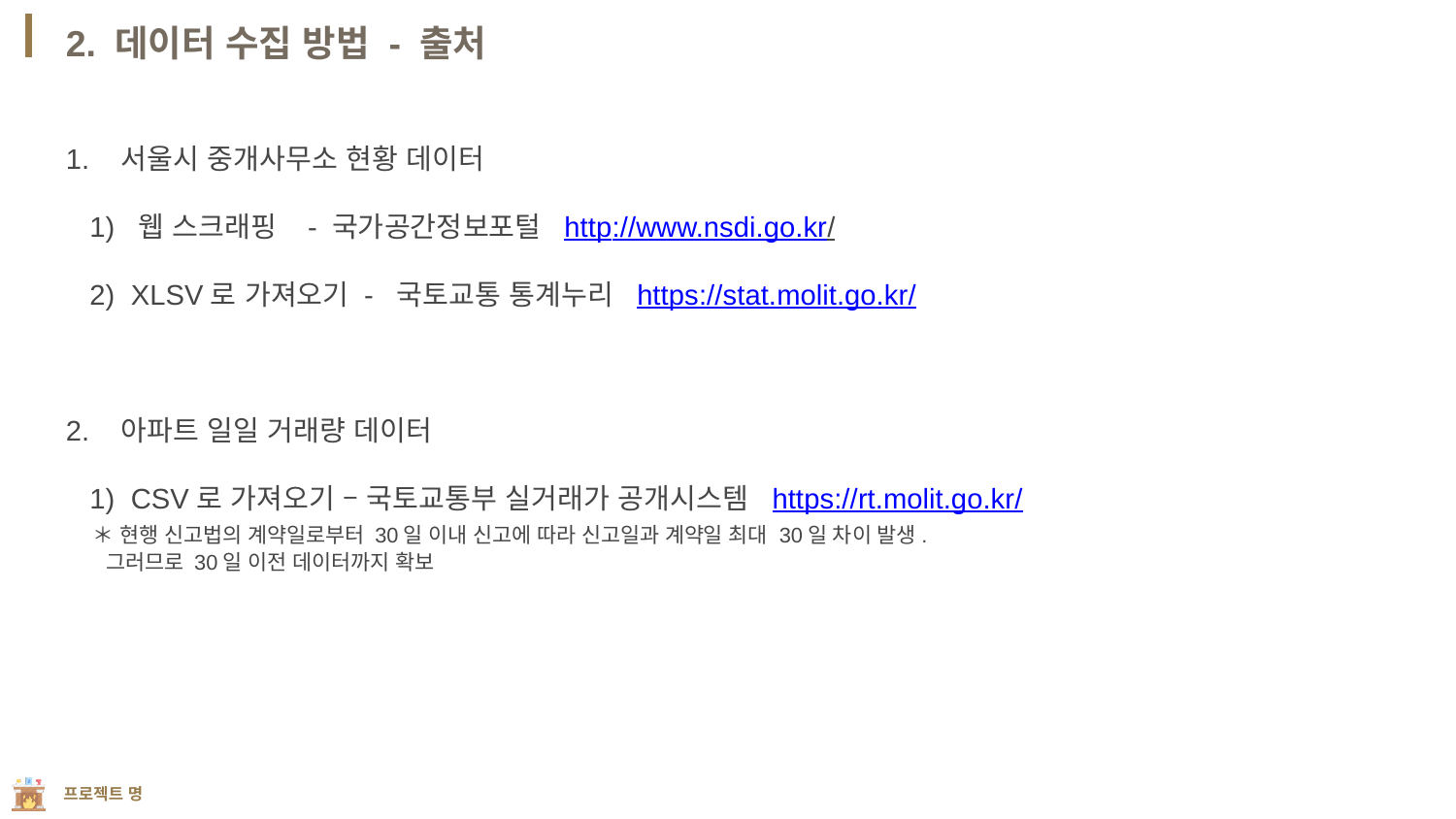

2. 데이터 수집 방법 - 출처
서울시 중개사무소 현황 데이터

   1)  웹 스크래핑   - 국가공간정보포털  http://www.nsdi.go.kr/

   2)  XLSV로 가져오기 -  국토교통 통계누리  https://stat.molit.go.kr/

아파트 일일 거래량 데이터

   1)  CSV로 가져오기 – 국토교통부 실거래가 공개시스템  https://rt.molit.go.kr/
   ＊ 현행 신고법의 계약일로부터 30일 이내 신고에 따라 신고일과 계약일 최대 30일 차이 발생.
      그러므로 30일 이전 데이터까지 확보